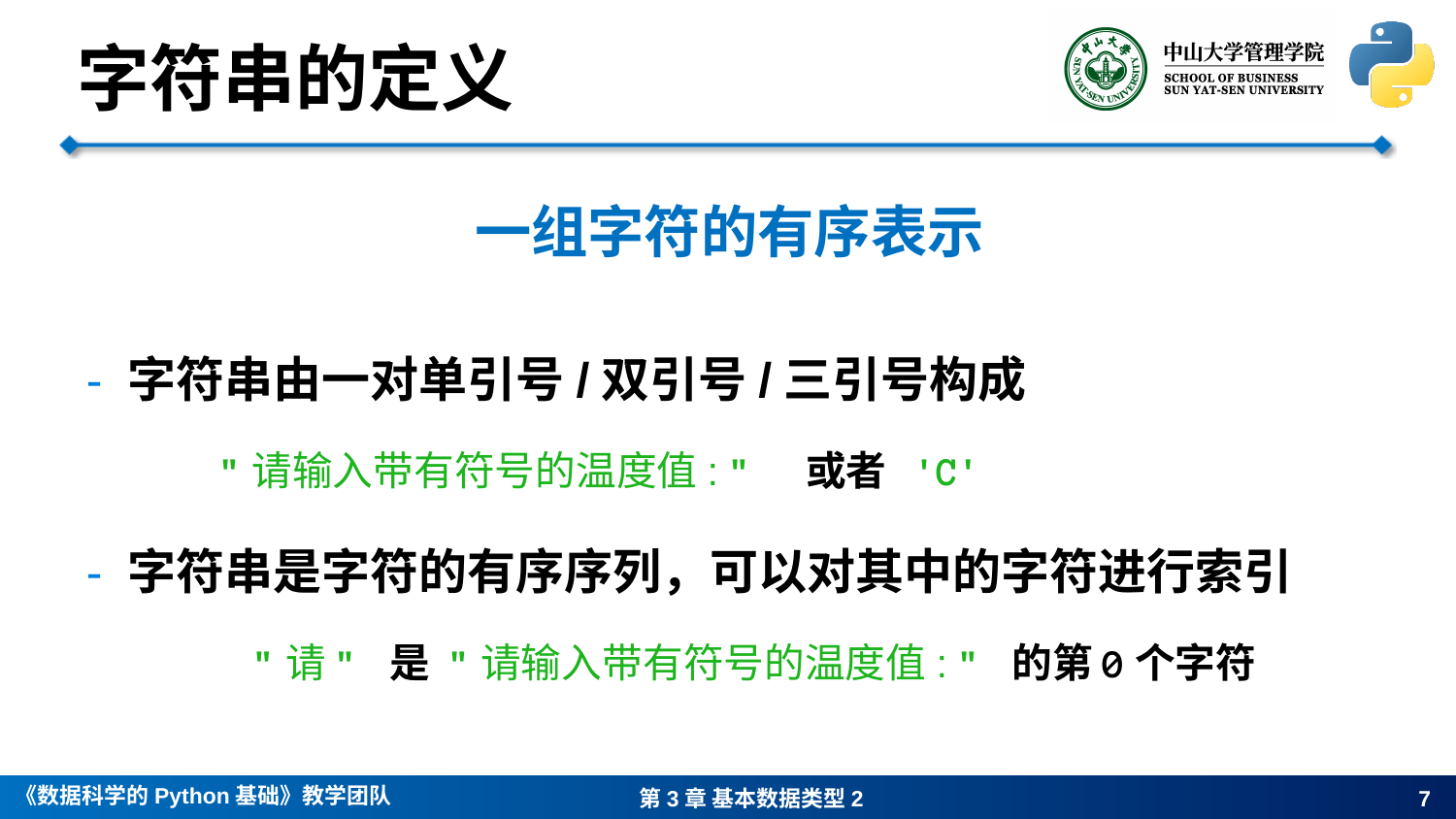

字符串的定义
一组字符的有序表示
- 字符串由一对单引号/双引号/三引号构成
            "请输入带有符号的温度值: "  或者  'C'
- 字符串是字符的有序序列，可以对其中的字符进行索引
 	 "请" 是 "请输入带有符号的温度值: " 的第0个字符
7